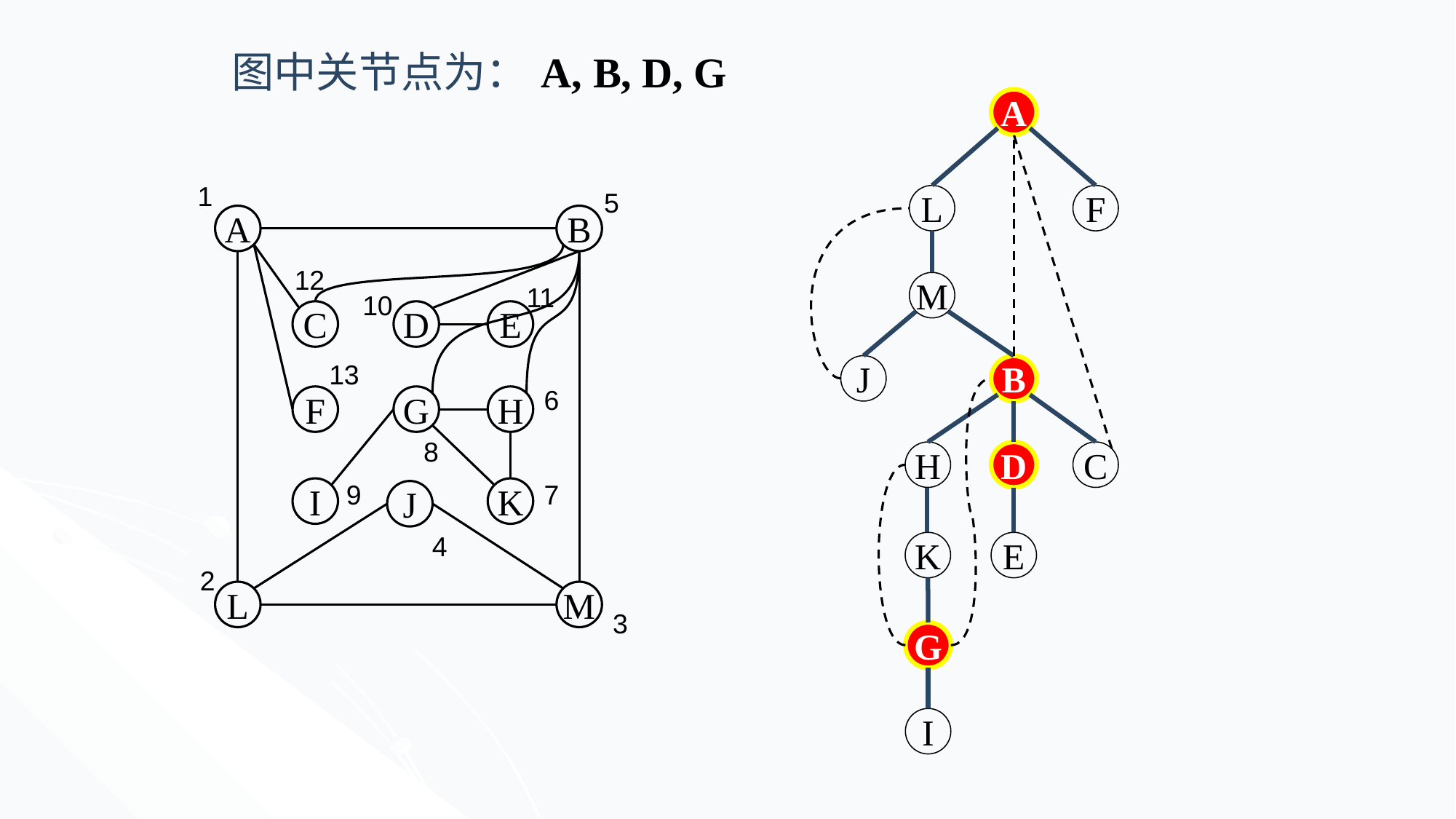

图中关节点为：
A, B, D, G
A
L
F
M
J
B
H
D
C
K
E
G
I
1
5
A
B
12
11
10
C
D
E
13
6
F
G
H
8
9
7
I
K
J
4
2
L
M
3